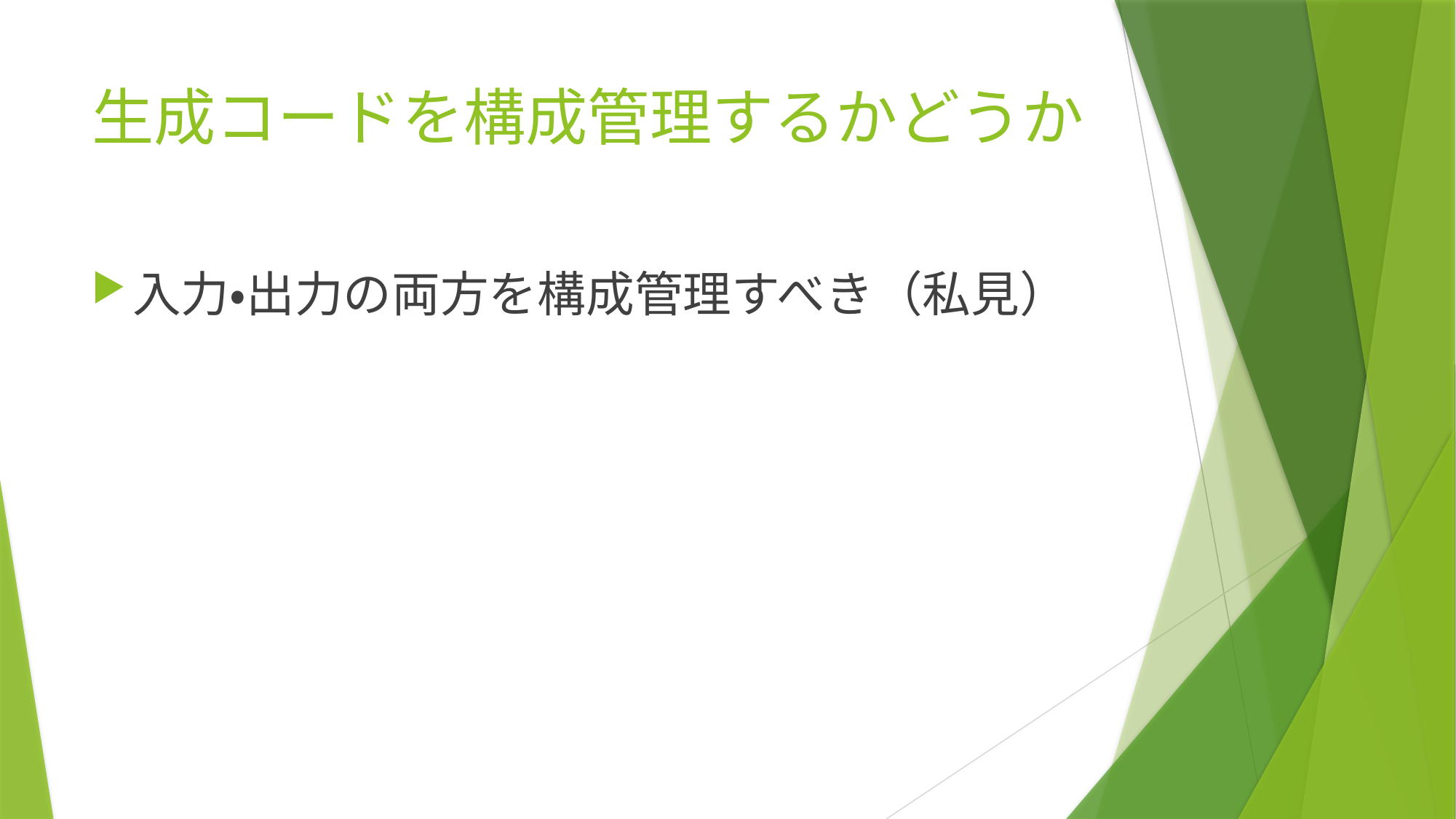

# 生成コードを構成管理するかどうか
入力・出力の両方を構成管理すべき（私見）